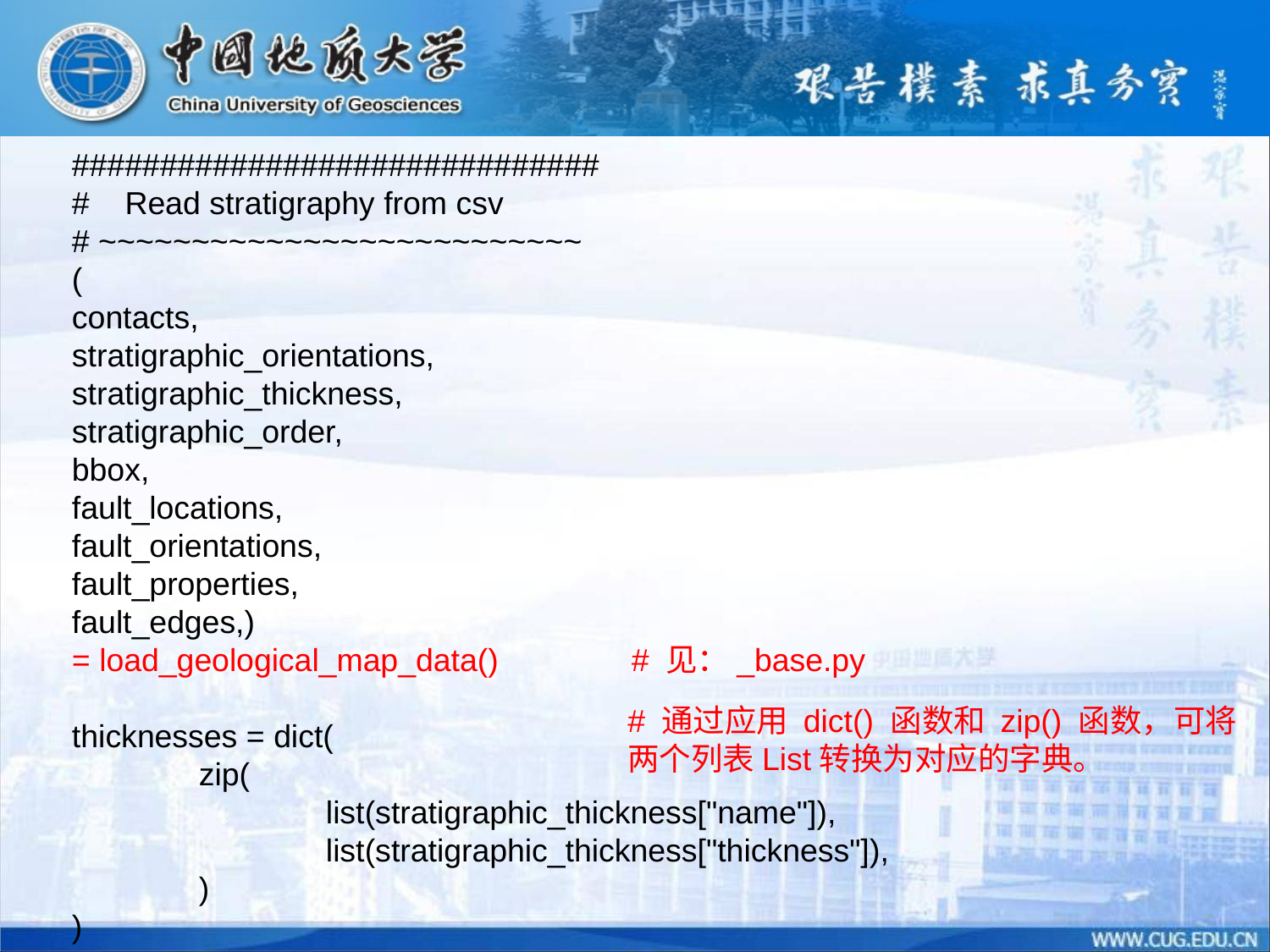

##############################
#    Read stratigraphy from csv
# ~~~~~~~~~~~~~~~~~~~~~~~~~~
(
contacts,
stratigraphic_orientations,
stratigraphic_thickness,
stratigraphic_order,
bbox,
fault_locations,
fault_orientations,
fault_properties,
fault_edges,)
= load_geological_map_data()               # 见：_base.py

thicknesses = dict(
	zip(
		list(stratigraphic_thickness["name"]),        				list(stratigraphic_thickness["thickness"]),
	)
)
# 通过应用 dict() 函数和 zip() 函数，可将两个列表List转换为对应的字典。